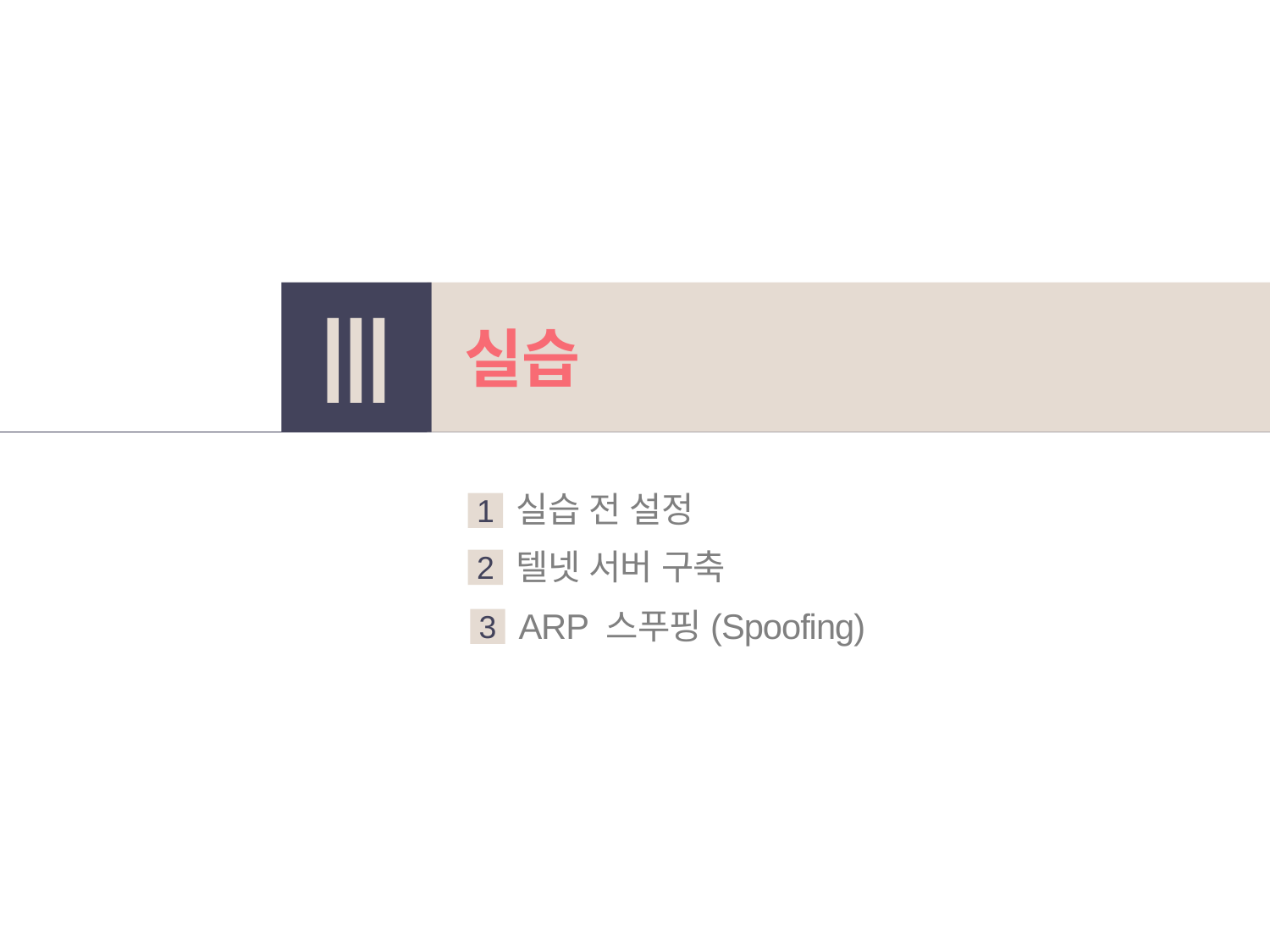

실습
Ⅲ
실습 전 설정
1
텔넷 서버 구축
2
ARP 스푸핑(Spoofing)
3